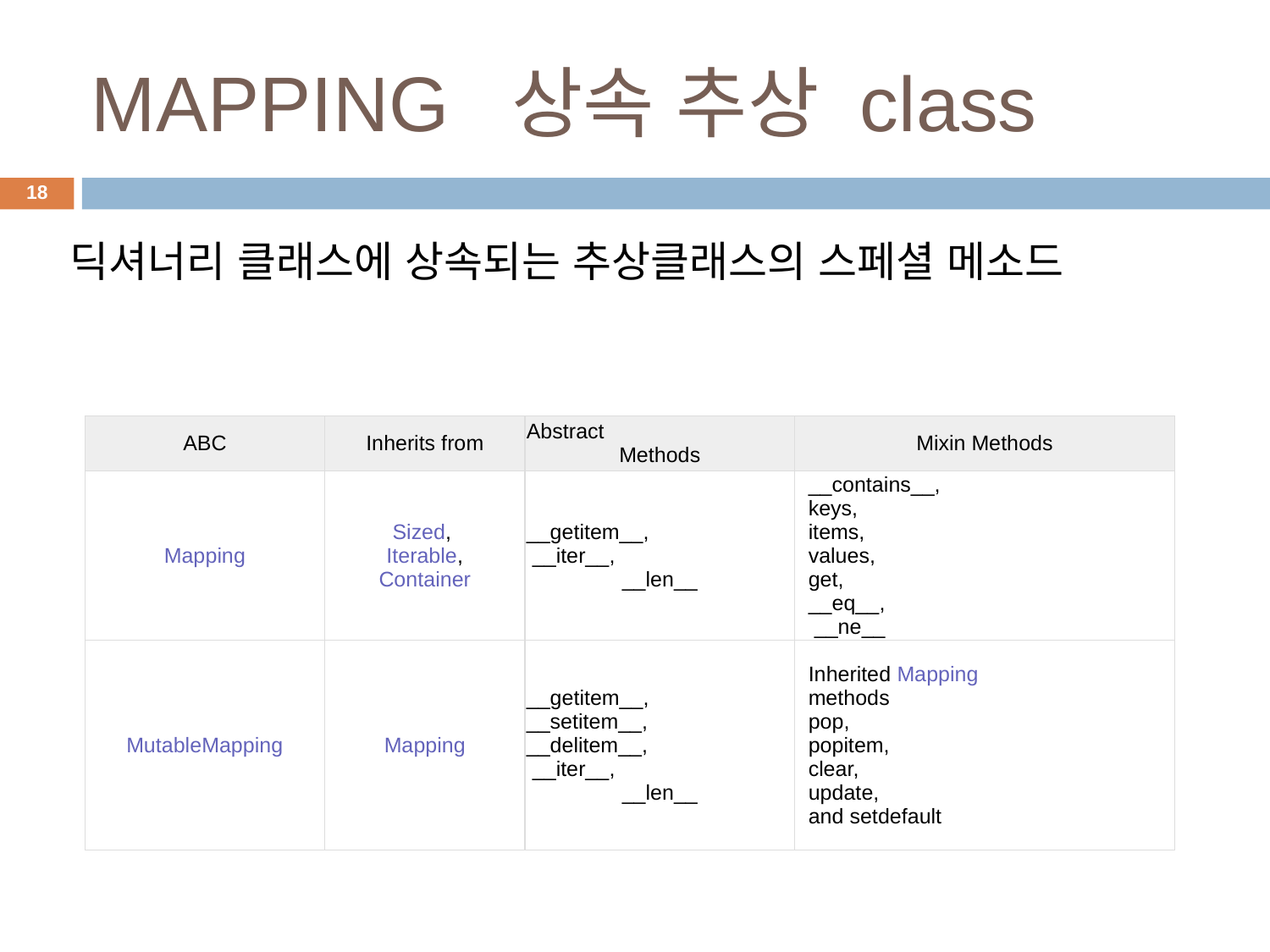

# MAPPING  상속 추상 class
18
딕셔너리 클래스에 상속되는 추상클래스의 스페셜 메소드
| ABC | Inherits from | Abstract Methods | Mixin Methods |
| --- | --- | --- | --- |
| Mapping | Sized,  Iterable, Container | \_\_getitem\_\_,  \_\_iter\_\_, \_\_len\_\_ | \_\_contains\_\_,  keys, items,  values,  get,  \_\_eq\_\_,  \_\_ne\_\_ |
| MutableMapping | Mapping | \_\_getitem\_\_,  \_\_setitem\_\_, \_\_delitem\_\_,  \_\_iter\_\_, \_\_len\_\_ | Inherited Mapping  methods pop,  popitem,  clear,  update, and setdefault |